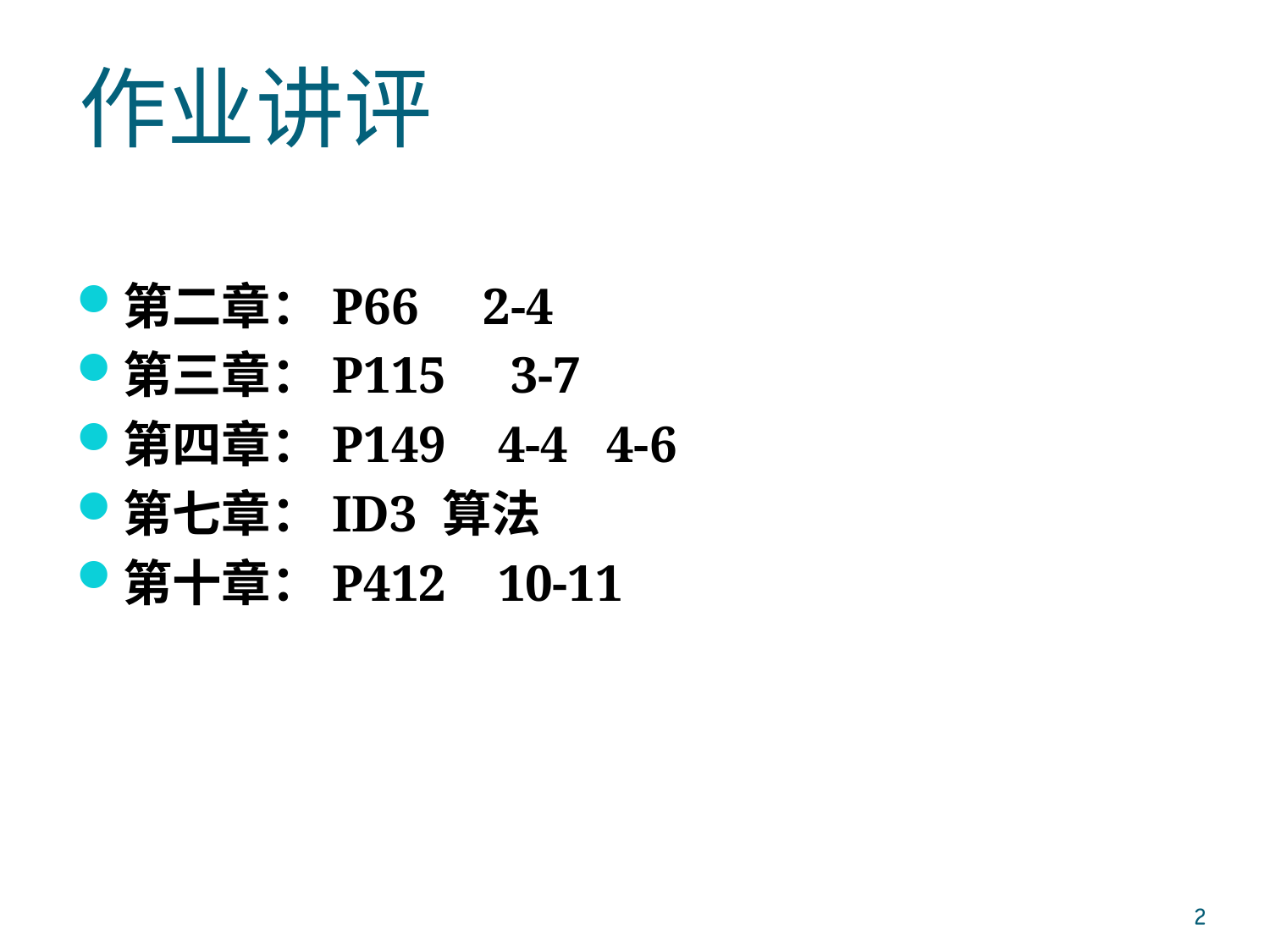

# 作业讲评
第二章：P66     2-4
第三章：P115     3-7
第四章：P149    4-4   4-6
第七章：ID3 算法
第十章：P412    10-11
2